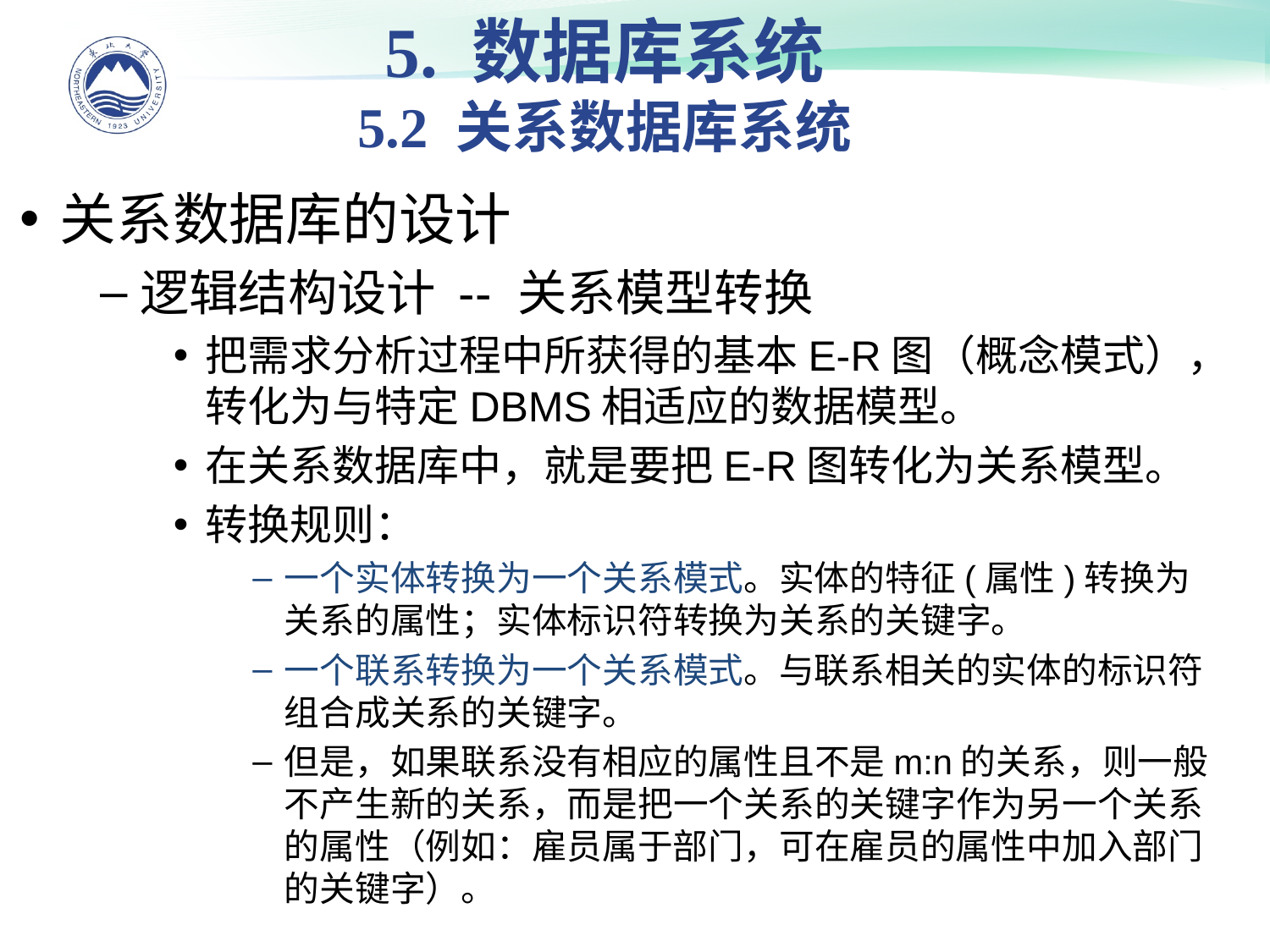

5. 数据库系统
5.2 关系数据库系统
关系数据库的设计
逻辑结构设计 -- 关系模型转换
把需求分析过程中所获得的基本E-R图（概念模式），转化为与特定DBMS相适应的数据模型。
在关系数据库中，就是要把E-R图转化为关系模型。
转换规则：
一个实体转换为一个关系模式。实体的特征(属性)转换为关系的属性；实体标识符转换为关系的关键字。
一个联系转换为一个关系模式。与联系相关的实体的标识符组合成关系的关键字。
但是，如果联系没有相应的属性且不是m:n的关系，则一般不产生新的关系，而是把一个关系的关键字作为另一个关系的属性（例如：雇员属于部门，可在雇员的属性中加入部门的关键字）。
13